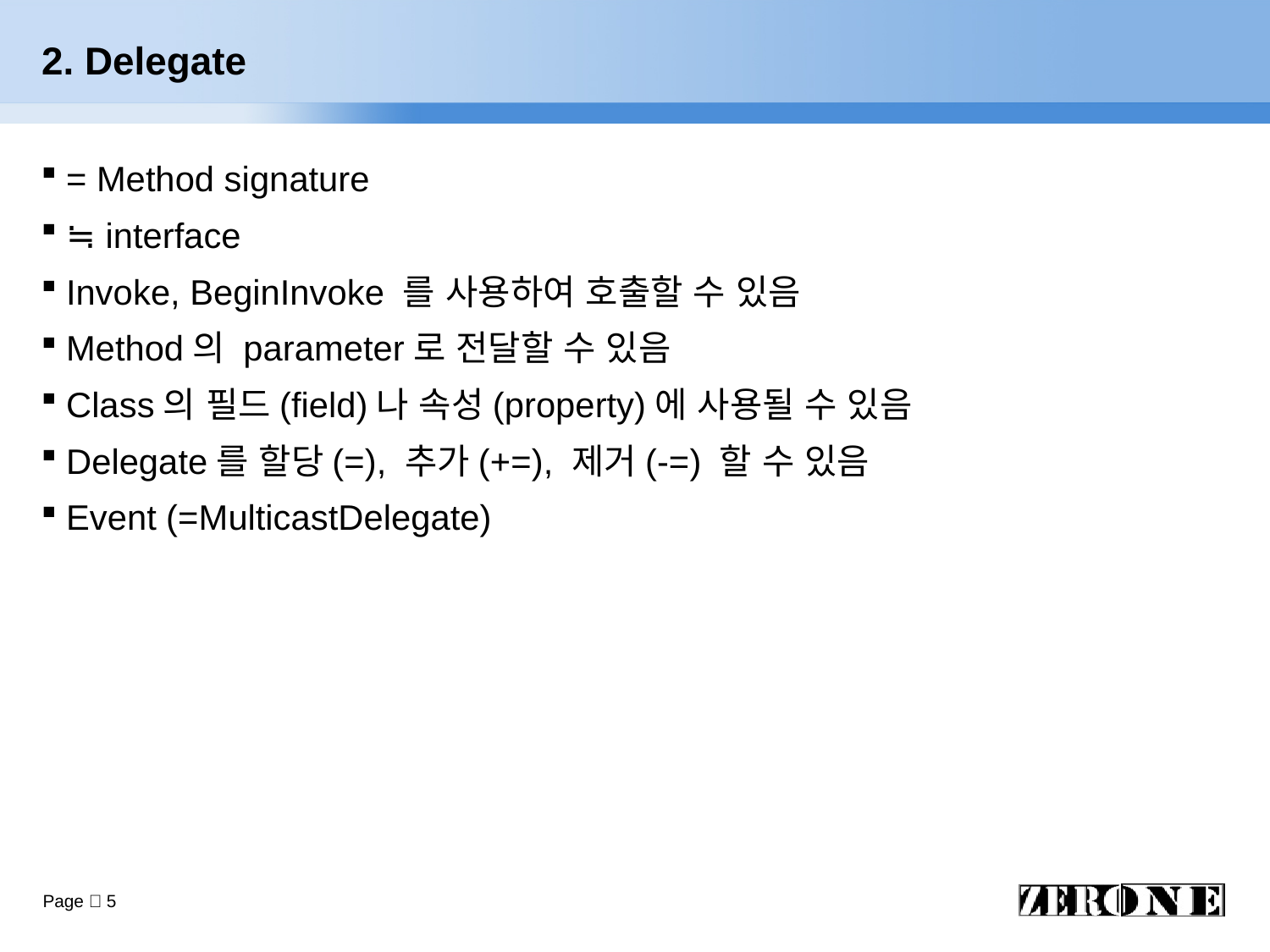

# 2. Delegate
= Method signature
≒ interface
Invoke, BeginInvoke 를 사용하여 호출할 수 있음
Method의 parameter로 전달할 수 있음
Class의 필드(field)나 속성(property)에 사용될 수 있음
Delegate를 할당(=), 추가(+=), 제거(-=) 할 수 있음
Event (=MulticastDelegate)